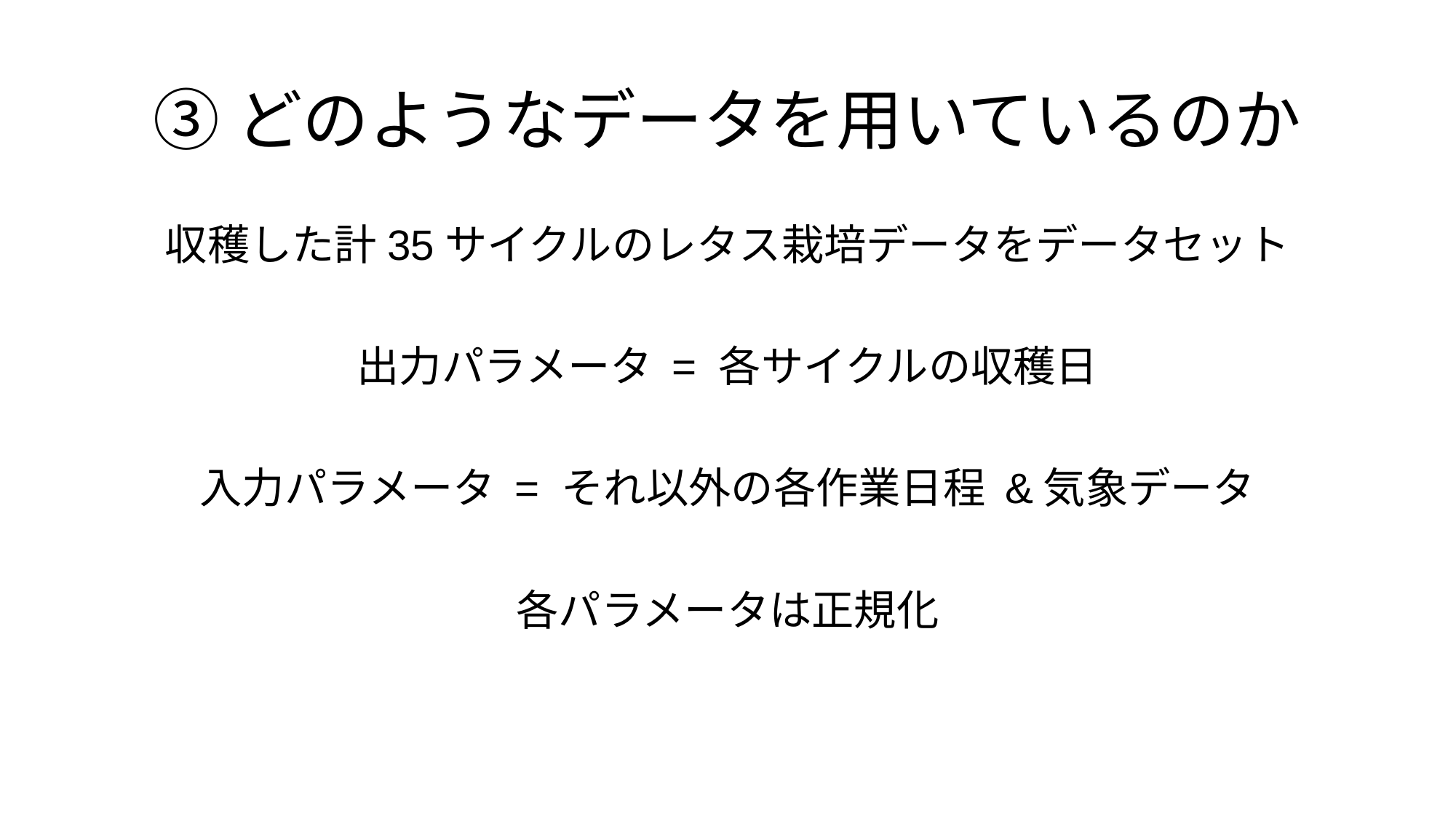

# ③どのようなデータを⽤いているのか
収穫した計35サイクルのレタス栽培データをデータセット

出力パラメータ = 各サイクルの収穫日

入力パラメータ = それ以外の各作業日程 &気象データ

各パラメータは正規化